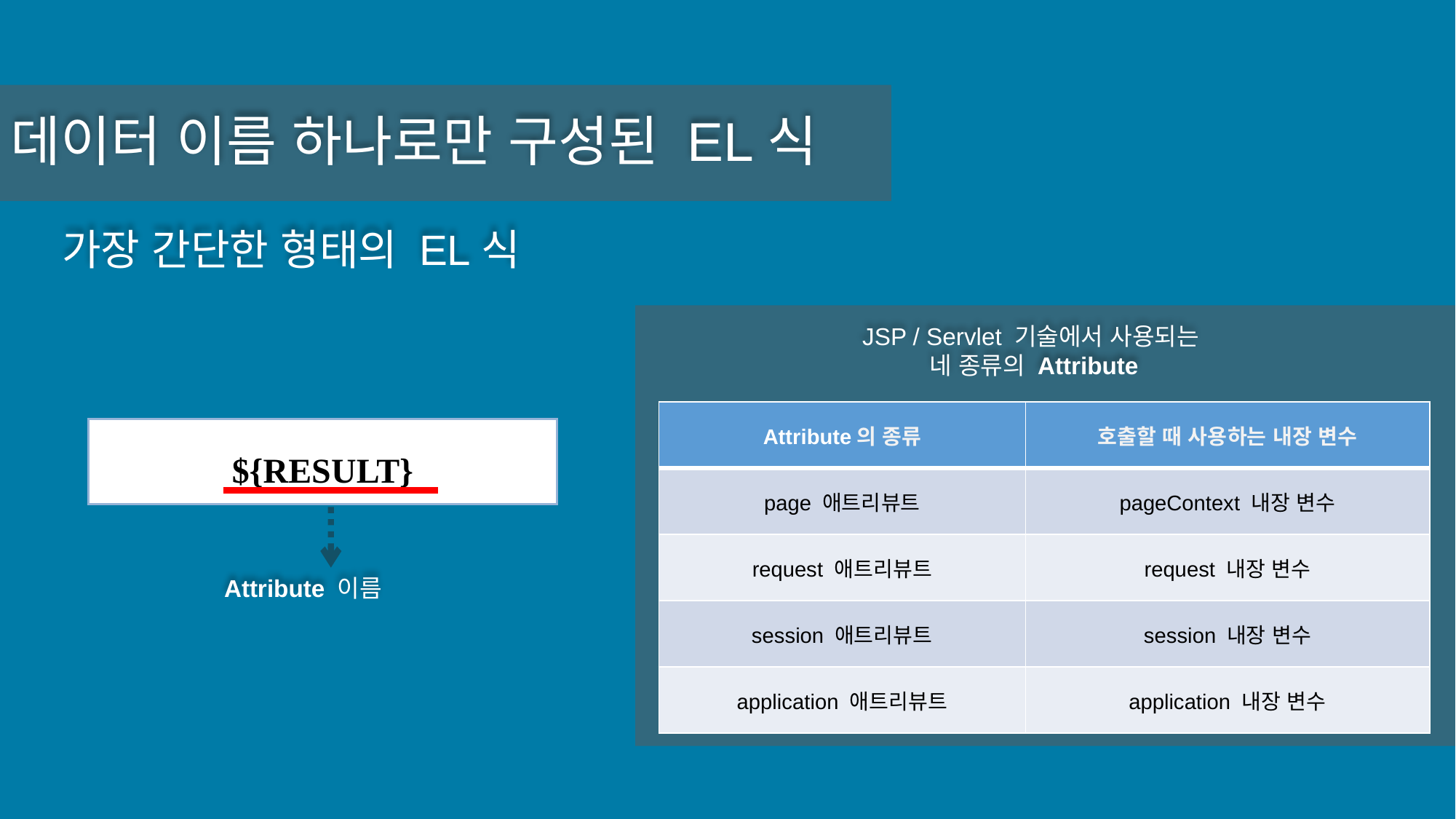

데이터 이름 하나로만 구성된 EL식
가장 간단한 형태의 EL식

JSP / Servlet 기술에서 사용되는
네 종류의 Attribute
| Attribute의 종류 | 호출할 때 사용하는 내장 변수 |
| --- | --- |
| page 애트리뷰트 | pageContext 내장 변수 |
| request 애트리뷰트 | request 내장 변수 |
| session 애트리뷰트 | session 내장 변수 |
| application 애트리뷰트 | application 내장 변수 |
| ${RESULT} |
| --- |
Attribute 이름